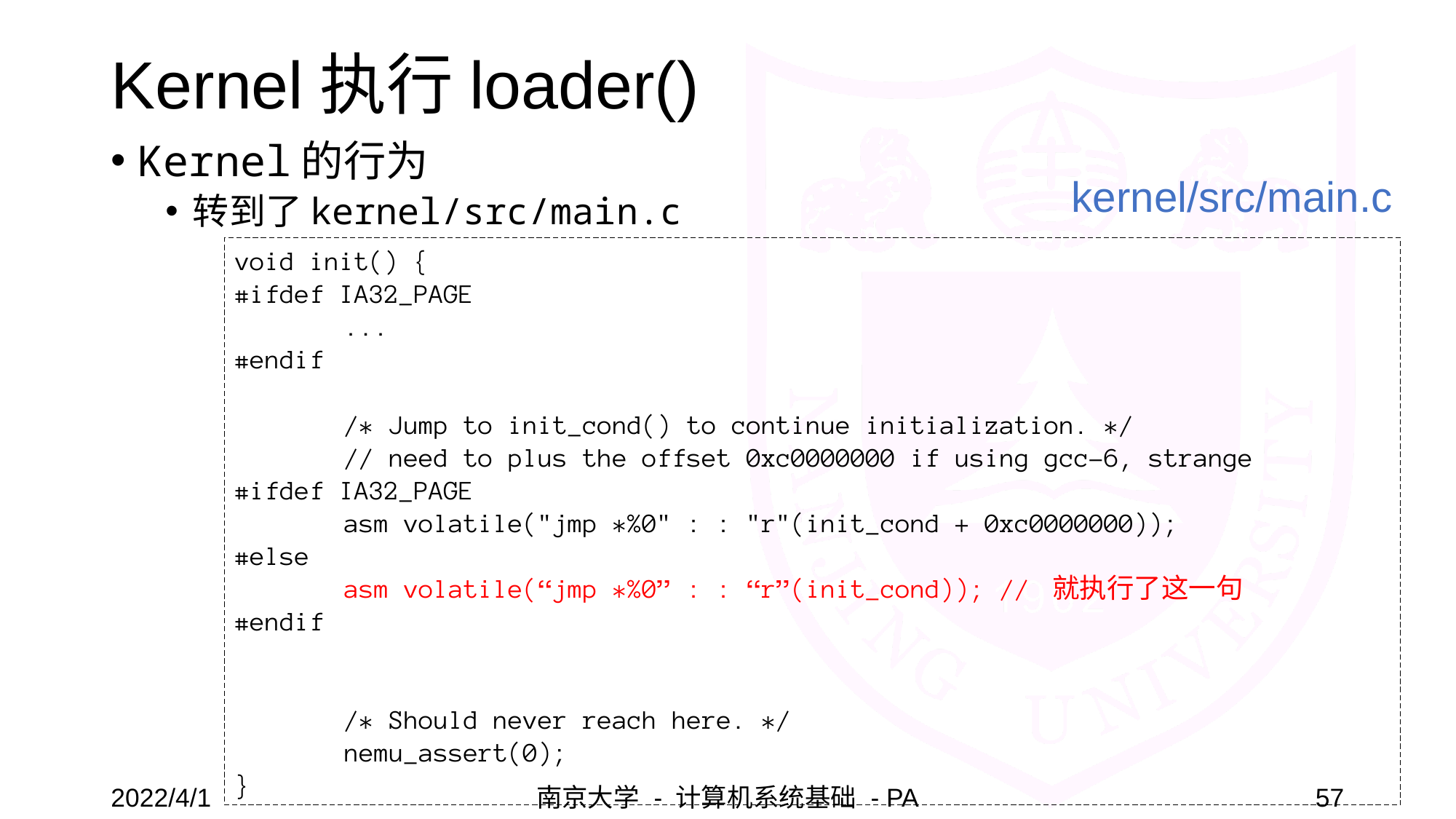

# Kernel执行loader()
Kernel的行为
转到了kernel/src/main.c

kernel/src/main.c
void init() {
#ifdef IA32_PAGE
	...
#endif

	/* Jump to init_cond() to continue initialization. */
	// need to plus the offset 0xc0000000 if using gcc-6, strange
#ifdef IA32_PAGE
	asm volatile("jmp *%0" : : "r"(init_cond + 0xc0000000));
#else
	asm volatile(“jmp *%0” : : “r”(init_cond)); // 就执行了这一句
#endif

	/* Should never reach here. */
	nemu_assert(0);
}
2022/4/1
南京大学 - 计算机系统基础 - PA
57